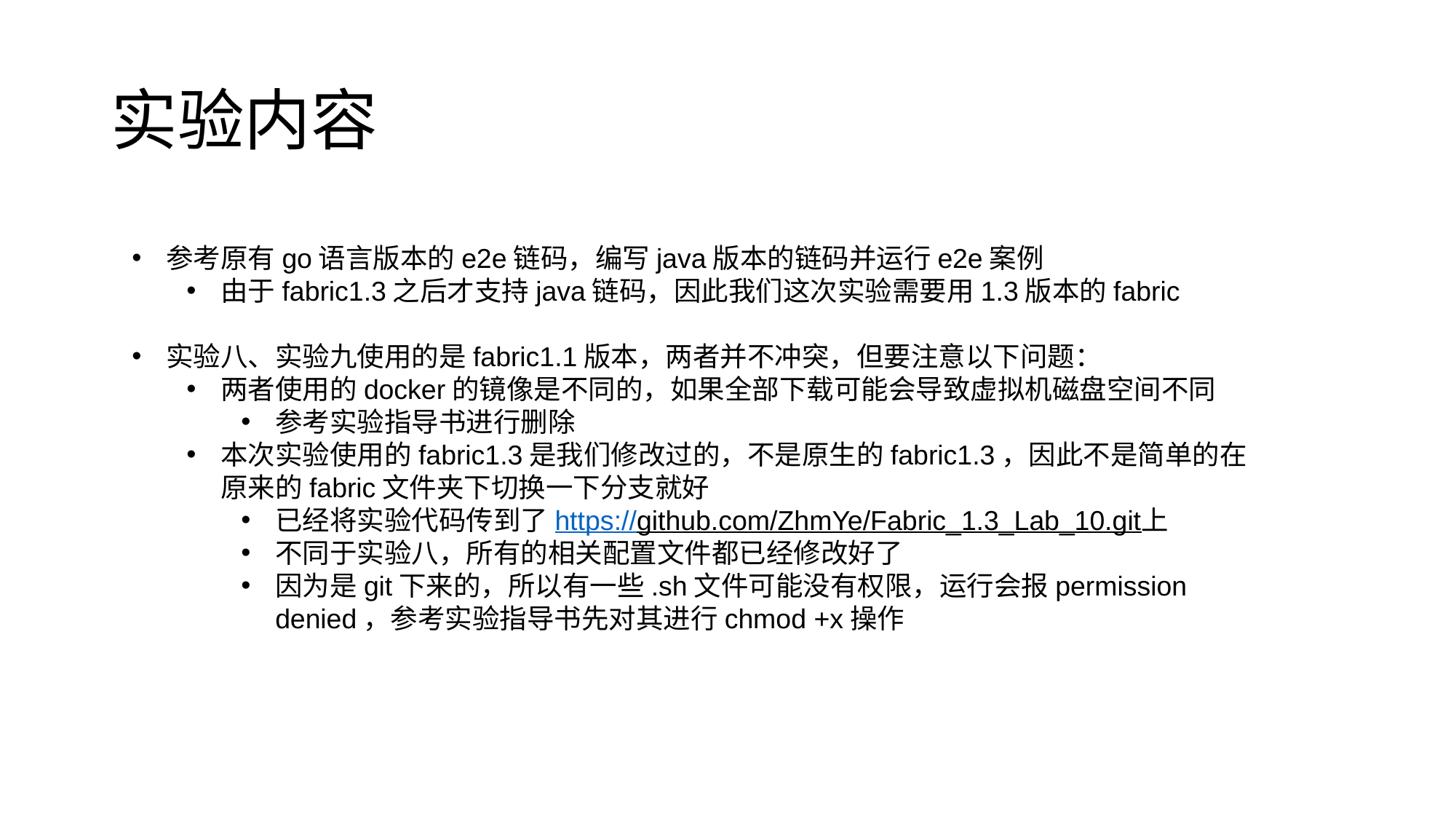

# 实验内容
参考原有go语言版本的e2e链码，编写java版本的链码并运行e2e案例
由于fabric1.3之后才支持java链码，因此我们这次实验需要用1.3版本的fabric

实验八、实验九使用的是fabric1.1版本，两者并不冲突，但要注意以下问题：
两者使用的docker的镜像是不同的，如果全部下载可能会导致虚拟机磁盘空间不同
参考实验指导书进行删除
本次实验使用的fabric1.3是我们修改过的，不是原生的fabric1.3，因此不是简单的在原来的fabric文件夹下切换一下分支就好
已经将实验代码传到了https://github.com/ZhmYe/Fabric_1.3_Lab_10.git上
不同于实验八，所有的相关配置文件都已经修改好了
因为是git下来的，所以有一些.sh文件可能没有权限，运行会报permission denied，参考实验指导书先对其进行chmod +x操作